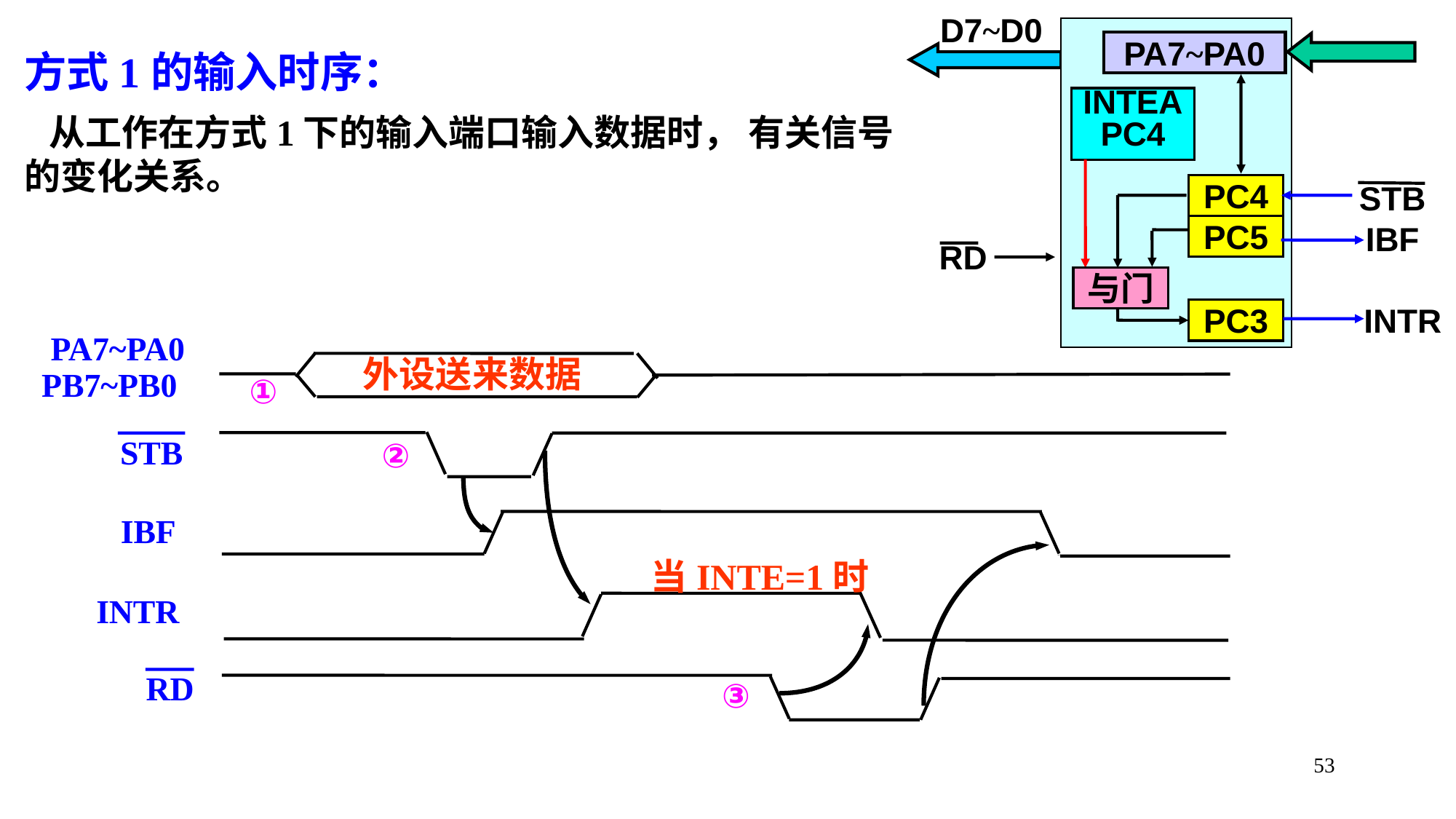

D7~D0

PA7~PA0

INTEA
PC4

PC4
STB

PC5
IBF

与门
PC3
INTR

RD

方式1的输入时序：
  从工作在方式1下的输入端口输入数据时， 有关信号的变化关系。

外设送来数据

①

②

当INTE=1时

③

PA7~PA0
PB7~PB0
STB

IBF
INTR
RD

53